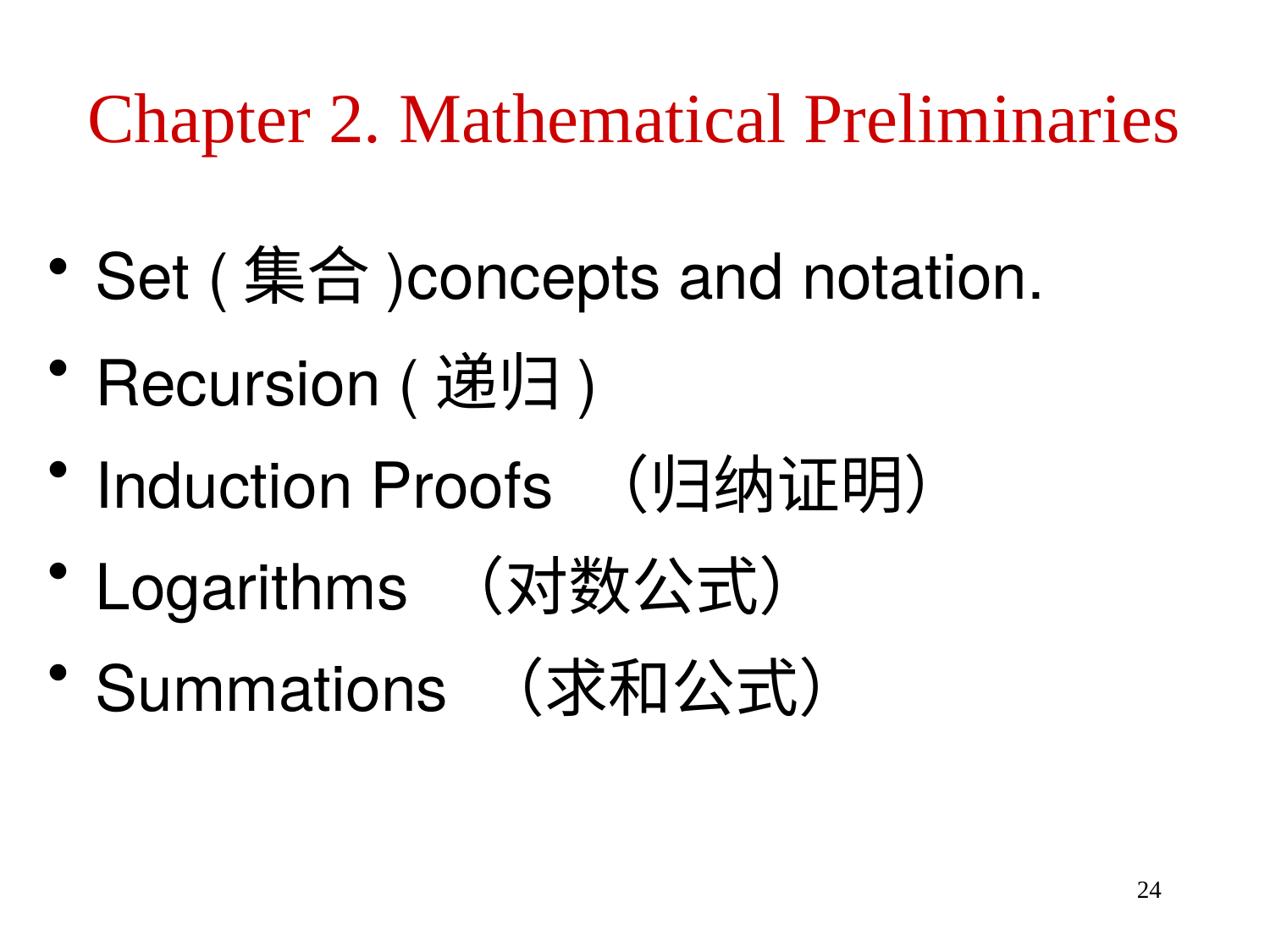

# Chapter 2. Mathematical Preliminaries
Set (集合)concepts and notation.

Recursion (递归)

Induction Proofs （归纳证明）

Logarithms （对数公式）

Summations （求和公式）

24